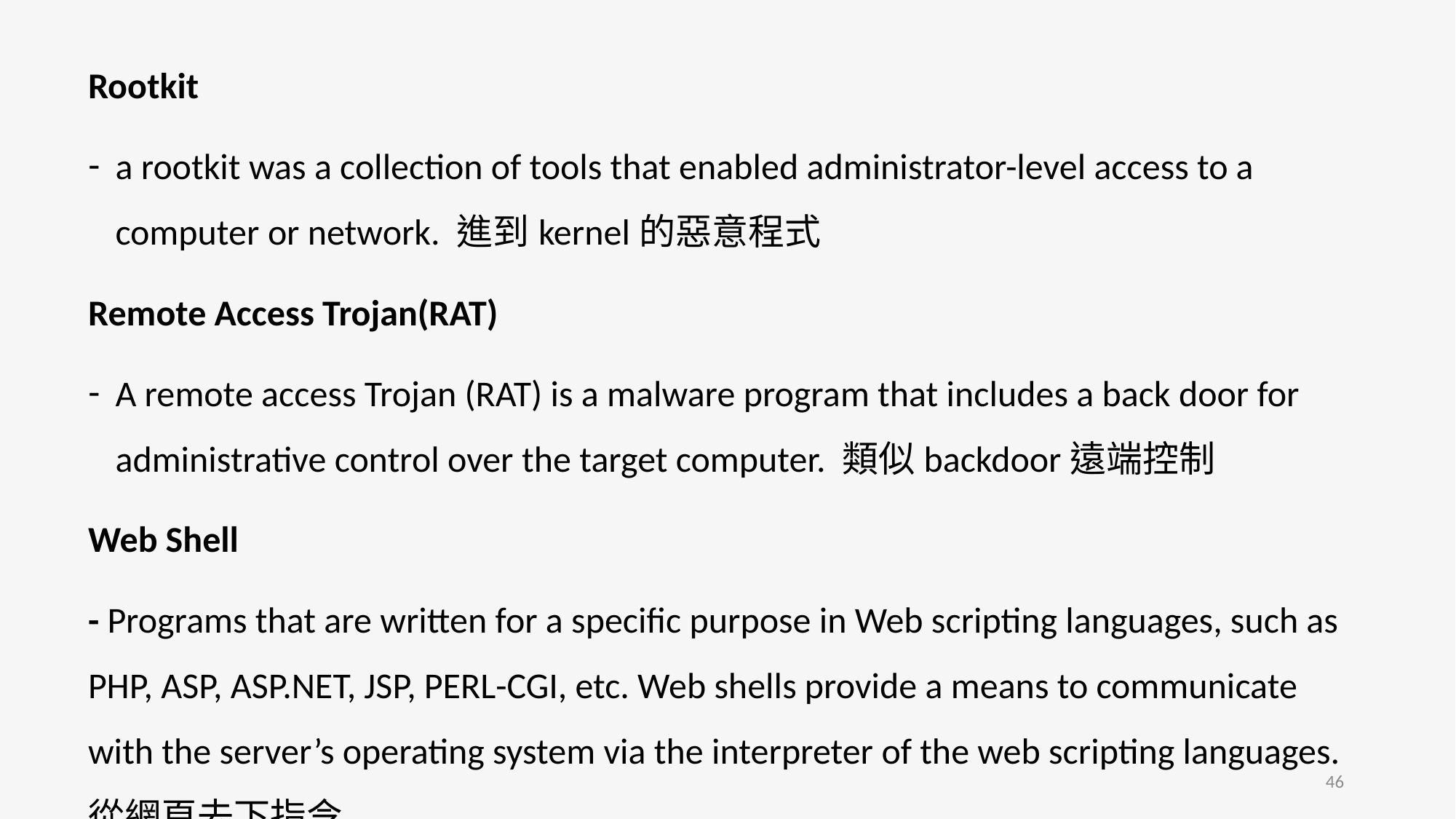

Rootkit
a rootkit was a collection of tools that enabled administrator-level access to a computer or network. 進到kernel的惡意程式
Remote Access Trojan(RAT)
A remote access Trojan (RAT) is a malware program that includes a back door for administrative control over the target computer. 類似backdoor遠端控制
Web Shell
- Programs that are written for a specific purpose in Web scripting languages, such as PHP, ASP, ASP.NET, JSP, PERL-CGI, etc. Web shells provide a means to communicate with the server’s operating system via the interpreter of the web scripting languages. 從網頁去下指令
46